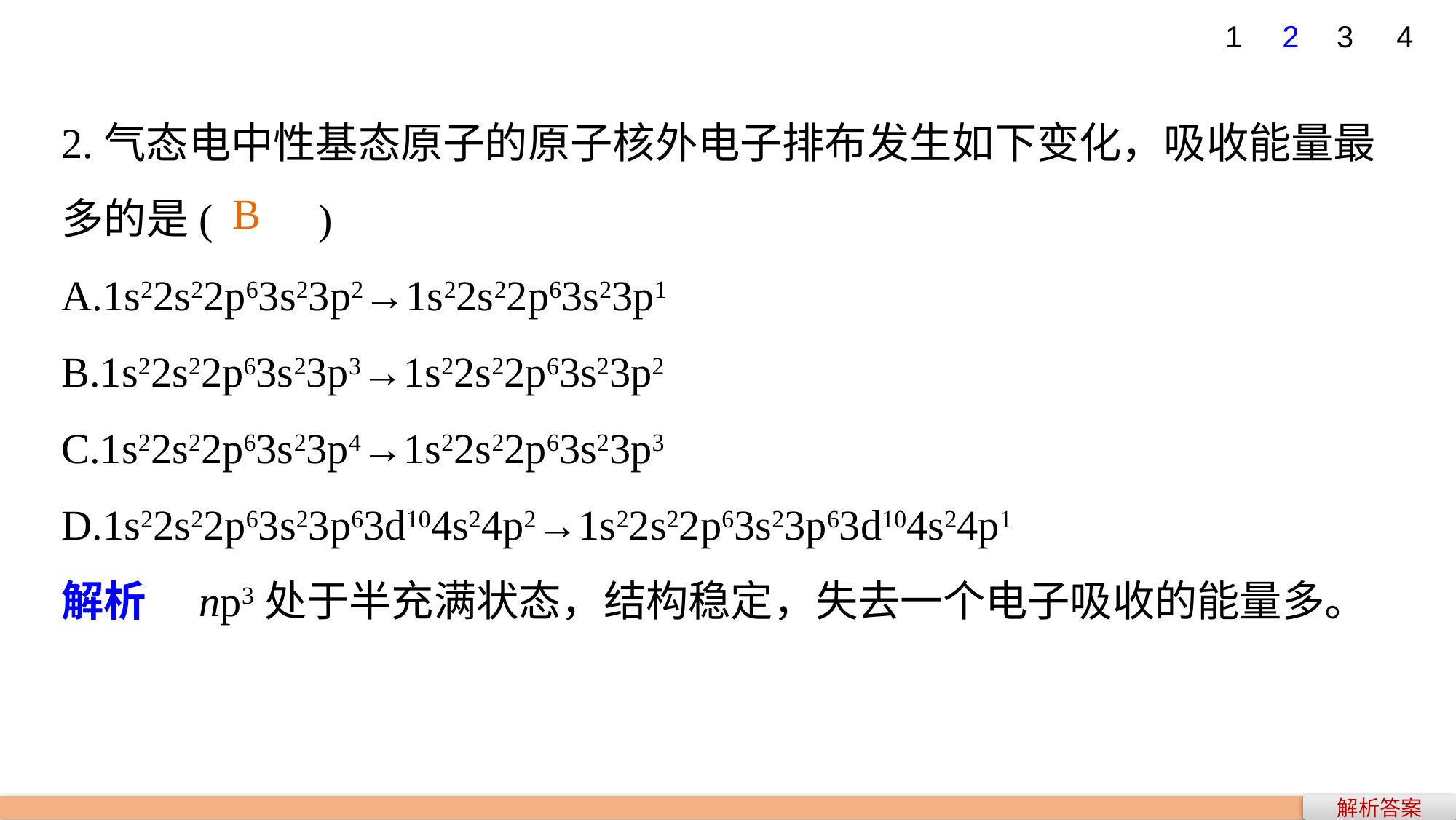

1
2
3
4
2.气态电中性基态原子的原子核外电子排布发生如下变化，吸收能量最多的是(　　)
A.1s22s22p63s23p2→1s22s22p63s23p1
B.1s22s22p63s23p3→1s22s22p63s23p2
C.1s22s22p63s23p4→1s22s22p63s23p3
D.1s22s22p63s23p63d104s24p2→1s22s22p63s23p63d104s24p1
解析　np3处于半充满状态，结构稳定，失去一个电子吸收的能量多。
B
解析答案